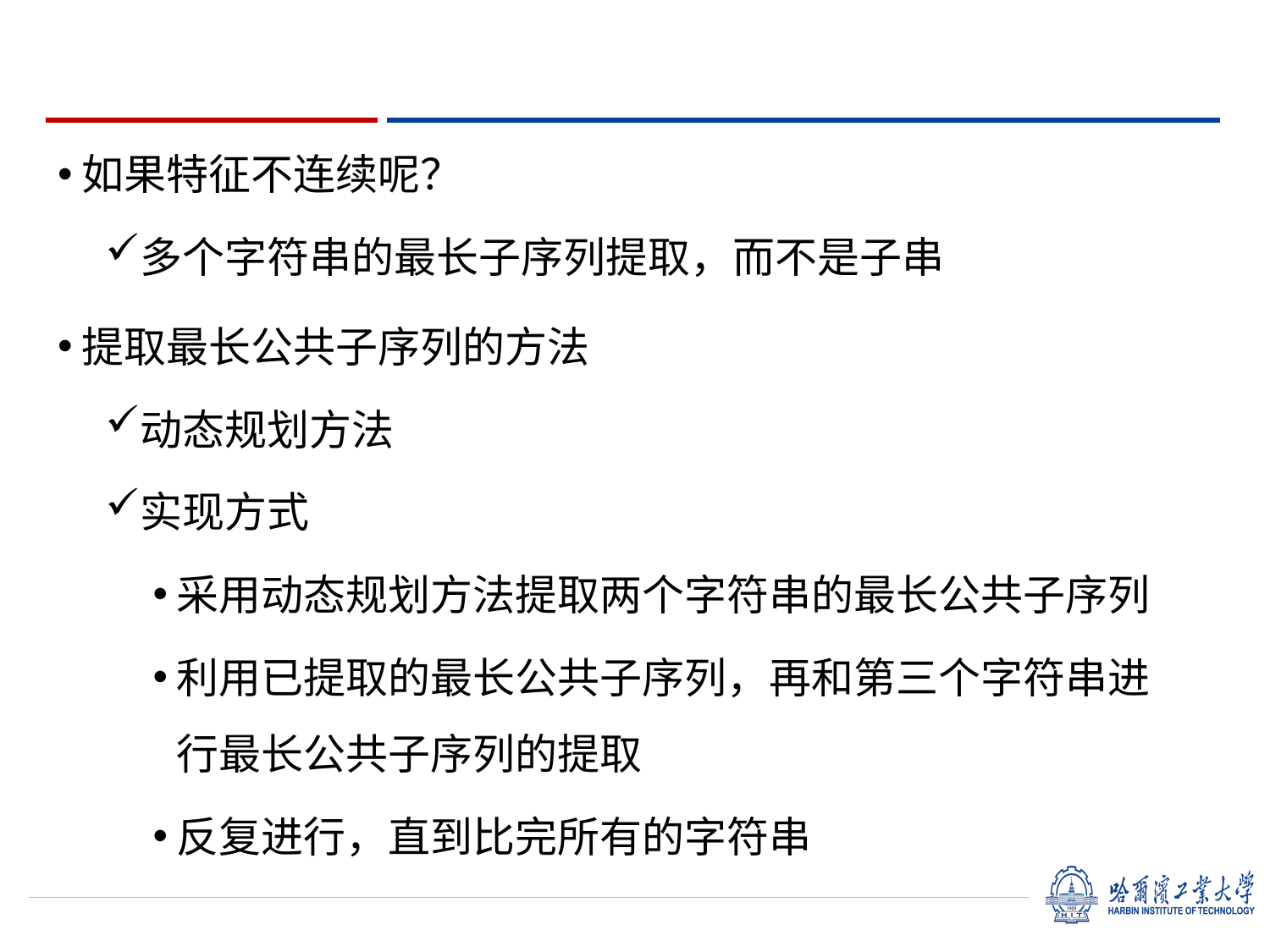

如果特征不连续呢？
多个字符串的最长子序列提取，而不是子串
提取最长公共子序列的方法
动态规划方法
实现方式
采用动态规划方法提取两个字符串的最长公共子序列
利用已提取的最长公共子序列，再和第三个字符串进行最长公共子序列的提取
反复进行，直到比完所有的字符串